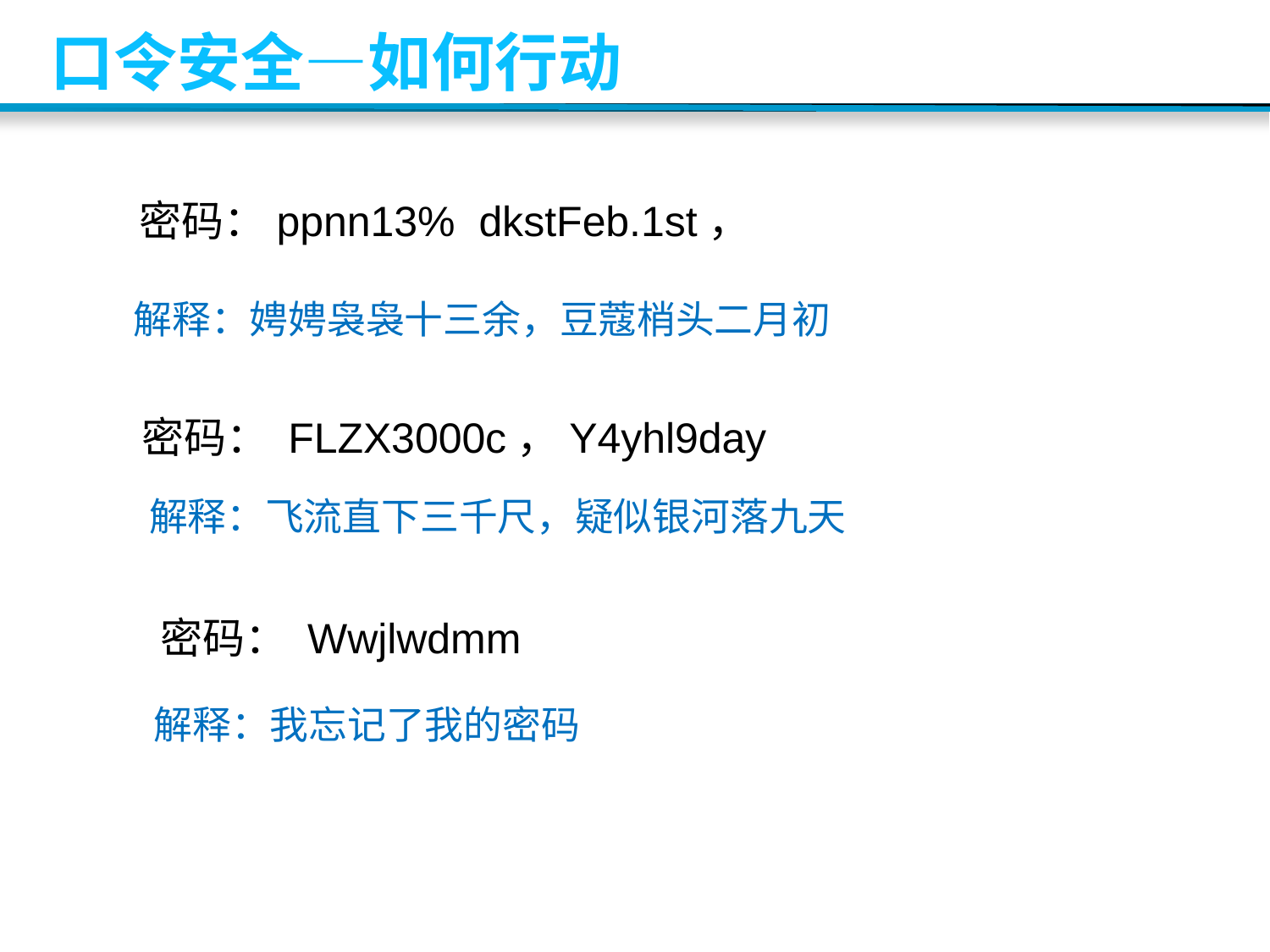

口令安全—如何行动
密码：ppnn13%  dkstFeb.1st，

解释：娉娉袅袅十三余，豆蔻梢头二月初

密码： FLZX3000c，Y4yhl9day

解释：飞流直下三千尺，疑似银河落九天
密码： Wwjlwdmm
解释：我忘记了我的密码